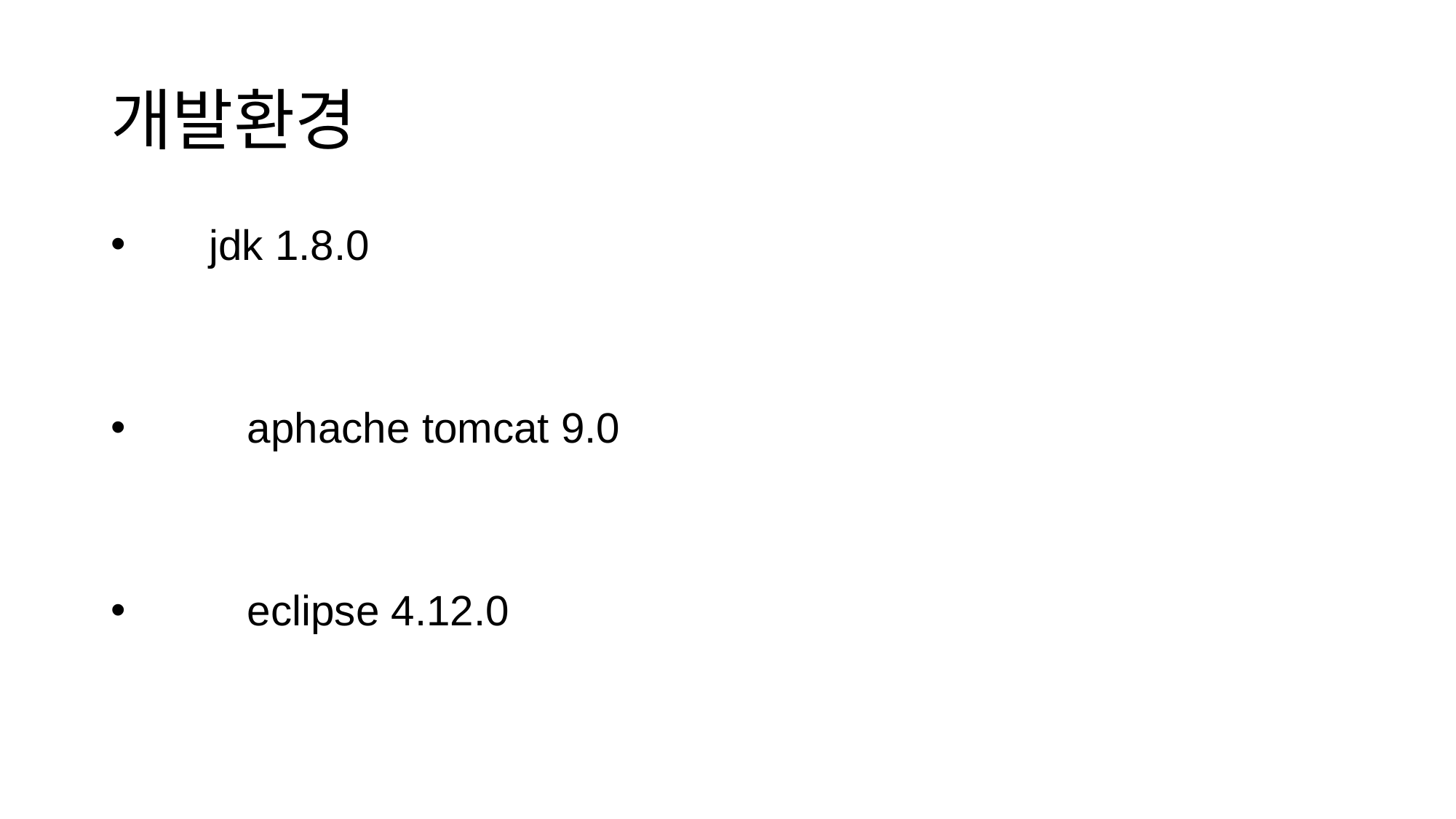

# 개발환경
      jdk 1.8.0

	aphache tomcat 9.0

	eclipse 4.12.0